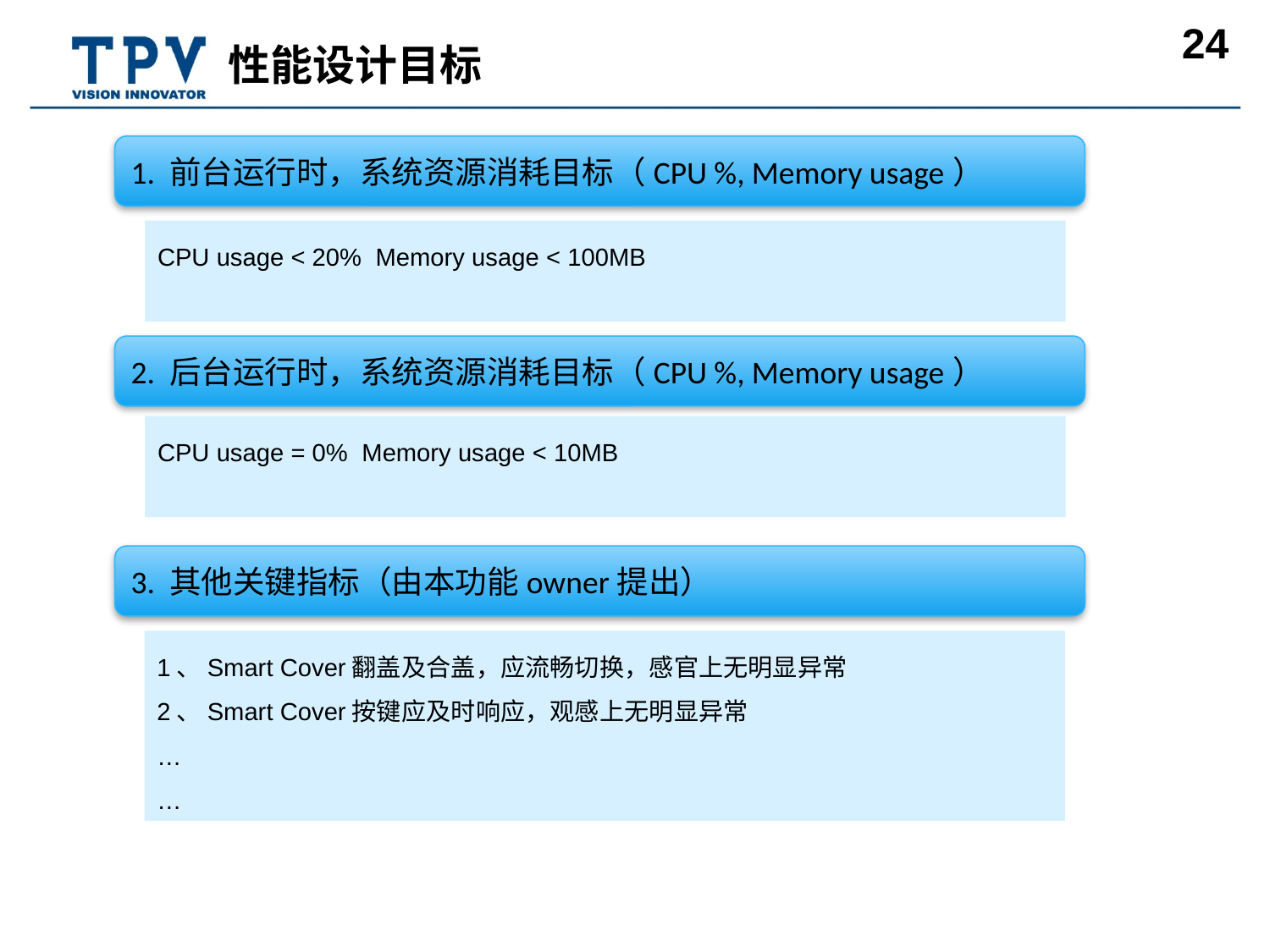

性能设计目标
1. 前台运行时，系统资源消耗目标（CPU %, Memory usage）
CPU usage < 20%  Memory usage < 100MB

2. 后台运行时，系统资源消耗目标（CPU %, Memory usage）
CPU usage = 0%  Memory usage < 10MB

3. 其他关键指标（由本功能owner提出）
1、Smart Cover翻盖及合盖，应流畅切换，感官上无明显异常
2、Smart Cover按键应及时响应，观感上无明显异常
…
…